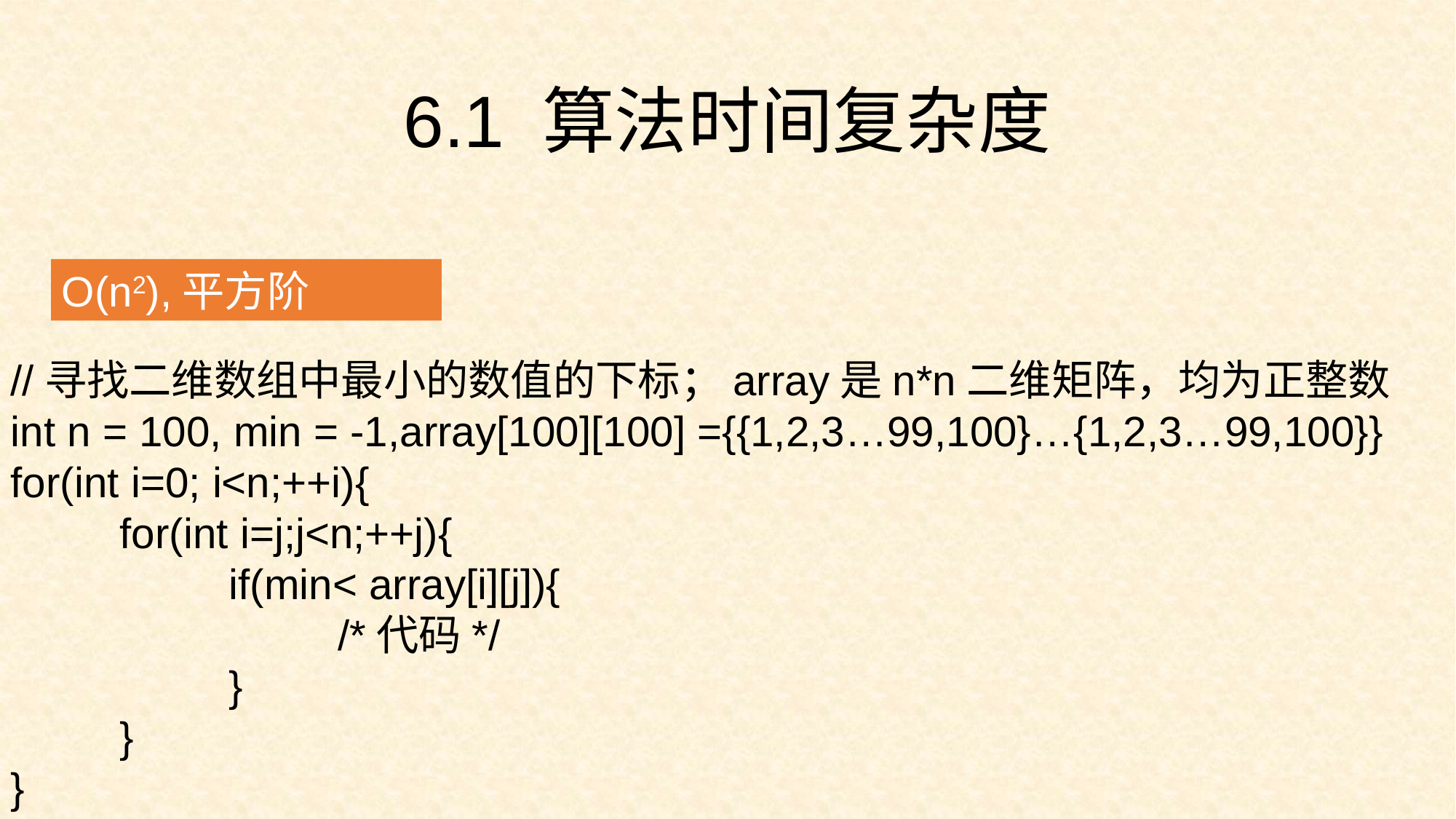

6.1 算法时间复杂度
O(n2),平方阶
//寻找二维数组中最小的数值的下标；array是n*n二维矩阵，均为正整数
int n = 100, min = -1,array[100][100] ={{1,2,3…99,100}…{1,2,3…99,100}}
for(int i=0; i<n;++i){
	for(int i=j;j<n;++j){
		if(min< array[i][j]){
			/*代码*/
		}
	}
}